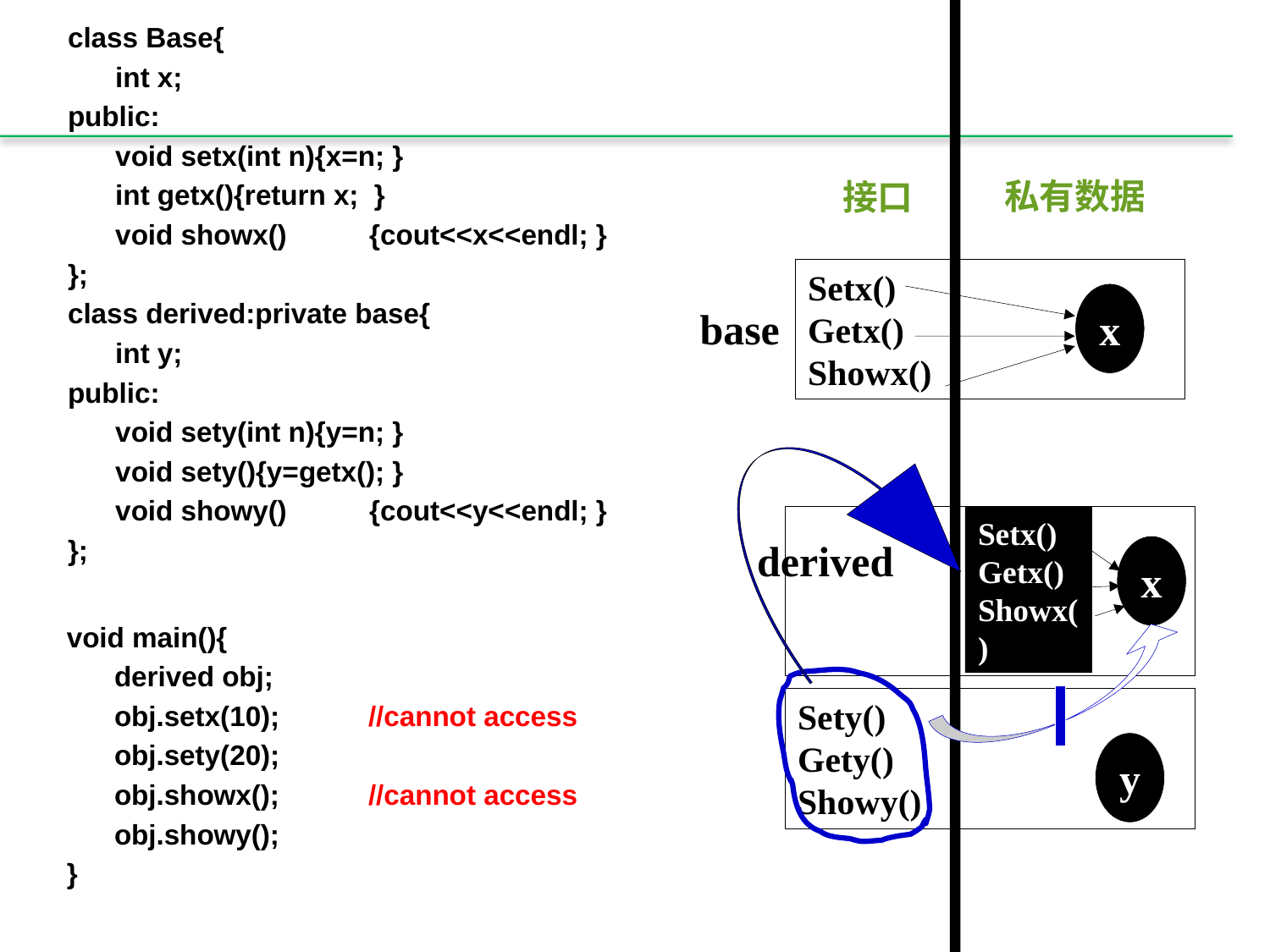

class Base{
	int x;
public:
	void setx(int n){x=n; }
	int getx(){return x;  }
	void showx()	{cout<<x<<endl; }
};
class derived:private base{
	int y;
public:
	void sety(int n){y=n; }
	void sety(){y=getx(); }
	void showy()	{cout<<y<<endl; }
};
私有数据
接口
Setx()
Getx()
Showx()

x
base

Setx()
Getx()
Showx()
derived
x

void main(){
	derived obj;
	obj.setx(10);  	//cannot access
	obj.sety(20);
	obj.showx();	//cannot access
	obj.showy();
}

Sety()
Gety()
Showy()

y